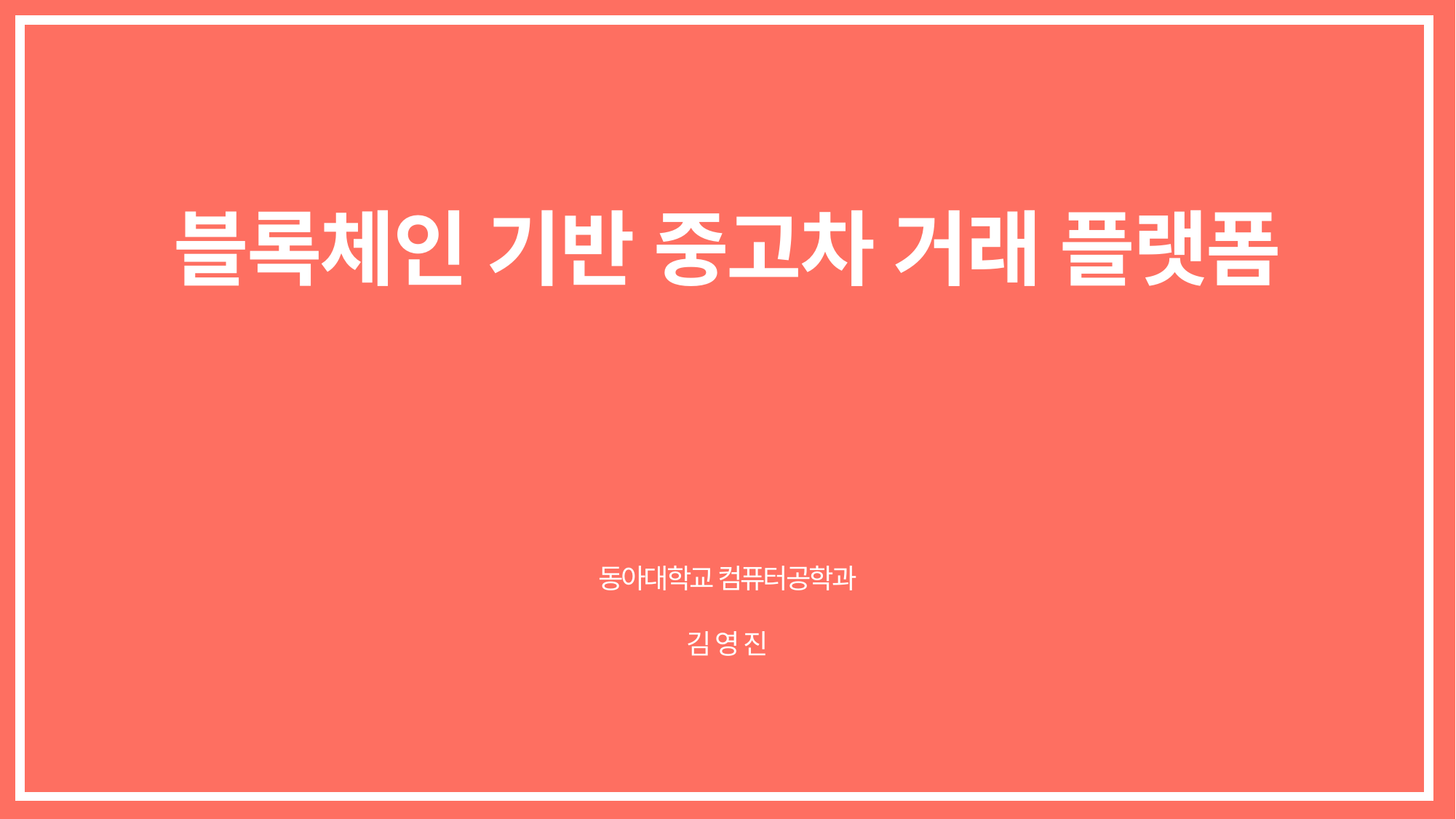

블록체인 기반 중고차 거래 플랫폼
동아대학교 컴퓨터공학과

김 영 진